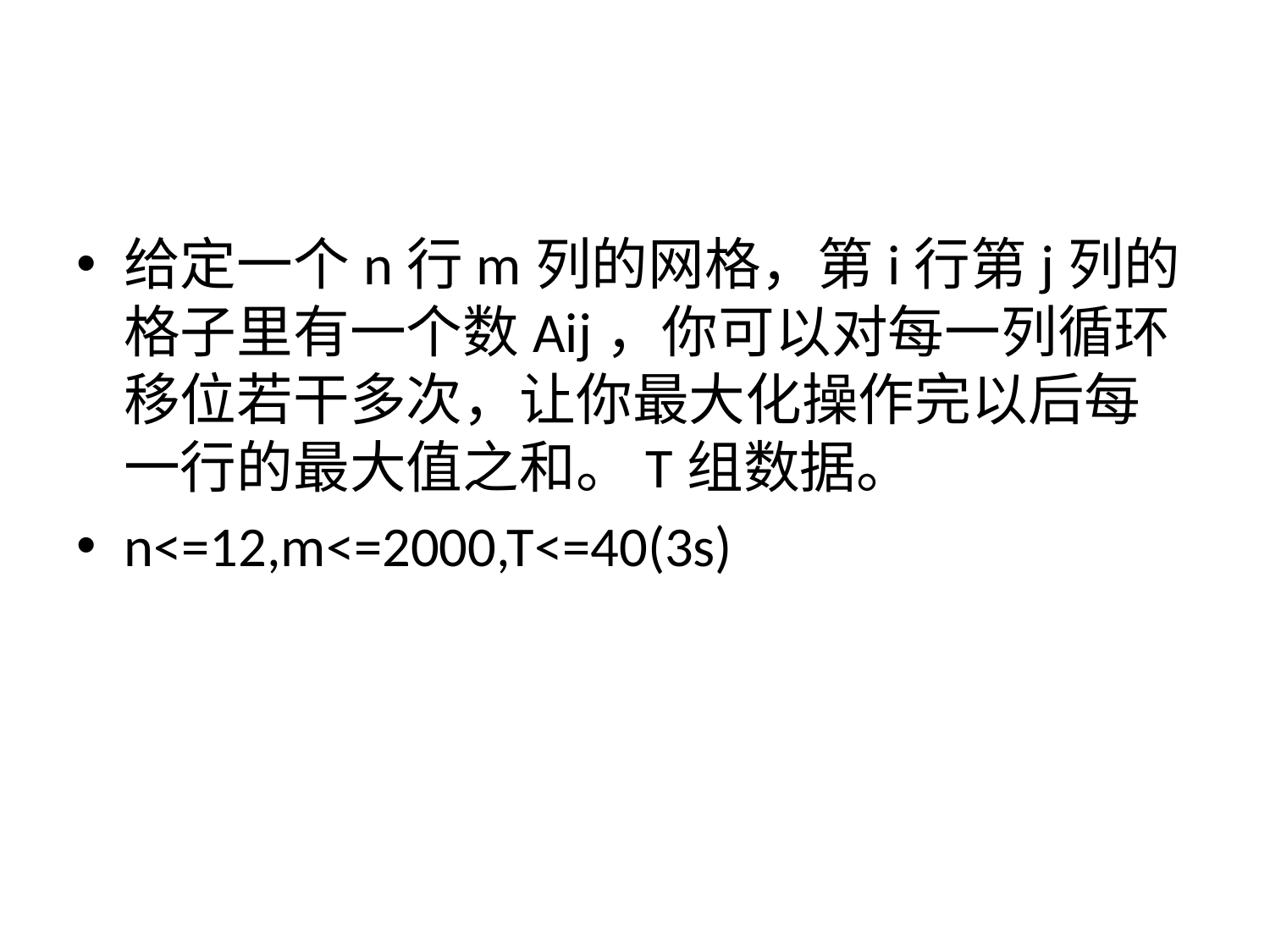

#
给定一个n行m列的网格，第i行第j列的格子里有一个数Aij，你可以对每一列循环移位若干多次，让你最大化操作完以后每一行的最大值之和。T组数据。
n<=12,m<=2000,T<=40(3s)